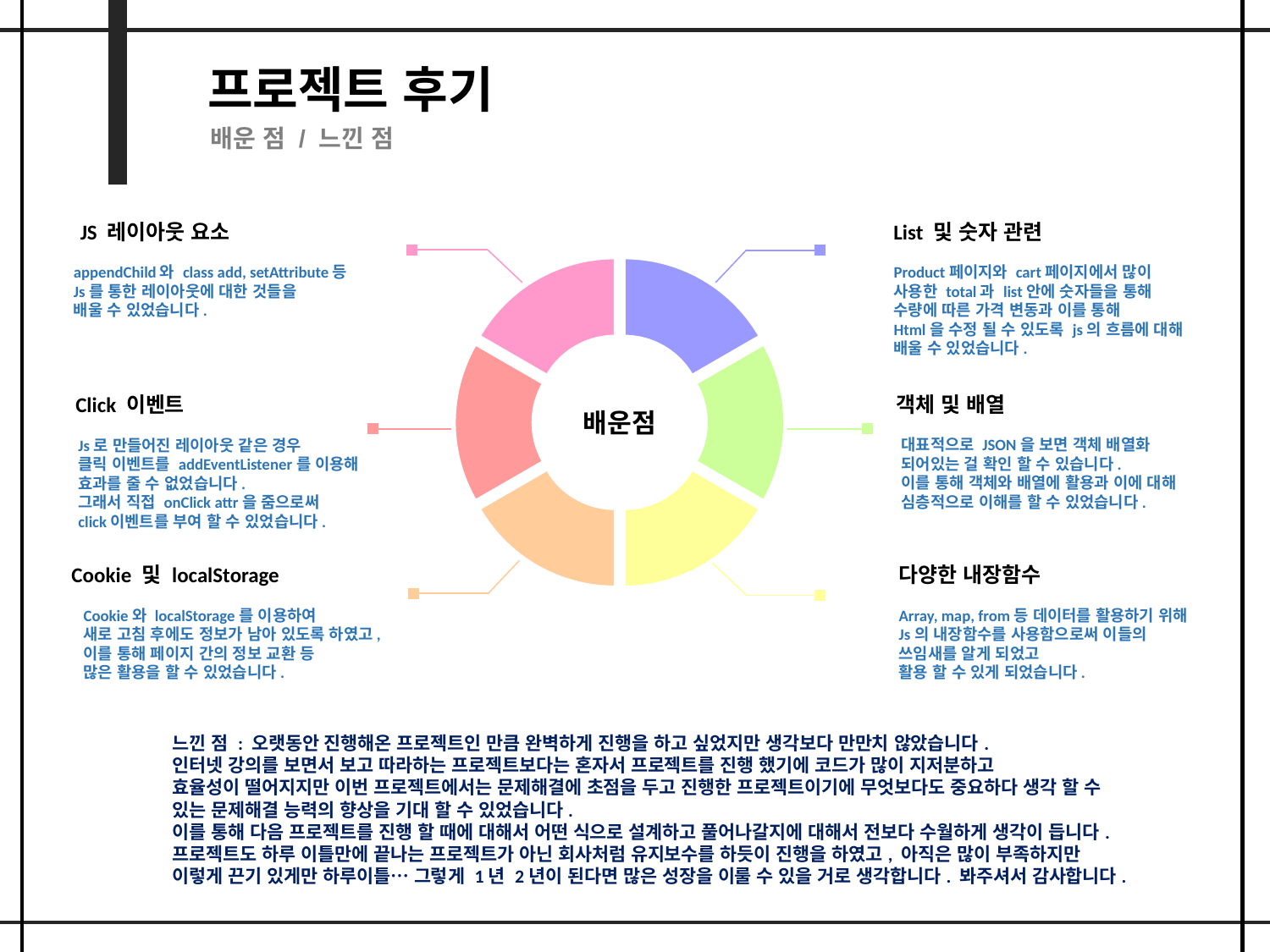

프로젝트 후기
배운 점 / 느낀 점
JS 레이아웃 요소
List 및 숫자 관련

### Chart

| Category | 판매 |
|---|---|
| 1분기 | 17.0 |
| 2분기 | 17.0 |
| 3분기 | 17.0 |
| 4분기 | 17.0 |
| 5분기 | 17.0 |
| 6분기 | 17.0 |
appendChild와 class add, setAttribute등
Js를 통한 레이아웃에 대한 것들을
배울 수 있었습니다.
Product페이지와 cart페이지에서 많이
사용한 total과 list안에 숫자들을 통해
수량에 따른 가격 변동과 이를 통해
Html을 수정 될 수 있도록 js의 흐름에 대해
배울 수 있었습니다.
Click 이벤트
객체 및 배열
배운점

Js로 만들어진 레이아웃 같은 경우
클릭 이벤트를 addEventListener를 이용해
효과를 줄 수 없었습니다.
그래서 직접 onClick attr을 줌으로써
click이벤트를 부여 할 수 있었습니다.
대표적으로 JSON을 보면 객체 배열화
되어있는 걸 확인 할 수 있습니다.
이를 통해 객체와 배열에 활용과 이에 대해
심층적으로 이해를 할 수 있었습니다.
Cookie 및 localStorage
다양한 내장함수

Cookie와 localStorage를 이용하여
새로 고침 후에도 정보가 남아 있도록 하였고,
이를 통해 페이지 간의 정보 교환 등
많은 활용을 할 수 있었습니다.
Array, map, from등 데이터를 활용하기 위해
Js의 내장함수를 사용함으로써 이들의
쓰임새를 알게 되었고
활용 할 수 있게 되었습니다.
느낀 점 : 오랫동안 진행해온 프로젝트인 만큼 완벽하게 진행을 하고 싶었지만 생각보다 만만치 않았습니다.
인터넷 강의를 보면서 보고 따라하는 프로젝트보다는 혼자서 프로젝트를 진행 했기에 코드가 많이 지저분하고
효율성이 떨어지지만 이번 프로젝트에서는 문제해결에 초점을 두고 진행한 프로젝트이기에 무엇보다도 중요하다 생각 할 수
있는 문제해결 능력의 향상을 기대 할 수 있었습니다.
이를 통해 다음 프로젝트를 진행 할 때에 대해서 어떤 식으로 설계하고 풀어나갈지에 대해서 전보다 수월하게 생각이 듭니다.
프로젝트도 하루 이틀만에 끝나는 프로젝트가 아닌 회사처럼 유지보수를 하듯이 진행을 하였고, 아직은 많이 부족하지만
이렇게 끈기 있게만 하루이틀… 그렇게 1년 2년이 된다면 많은 성장을 이룰 수 있을 거로 생각합니다. 봐주셔서 감사합니다.